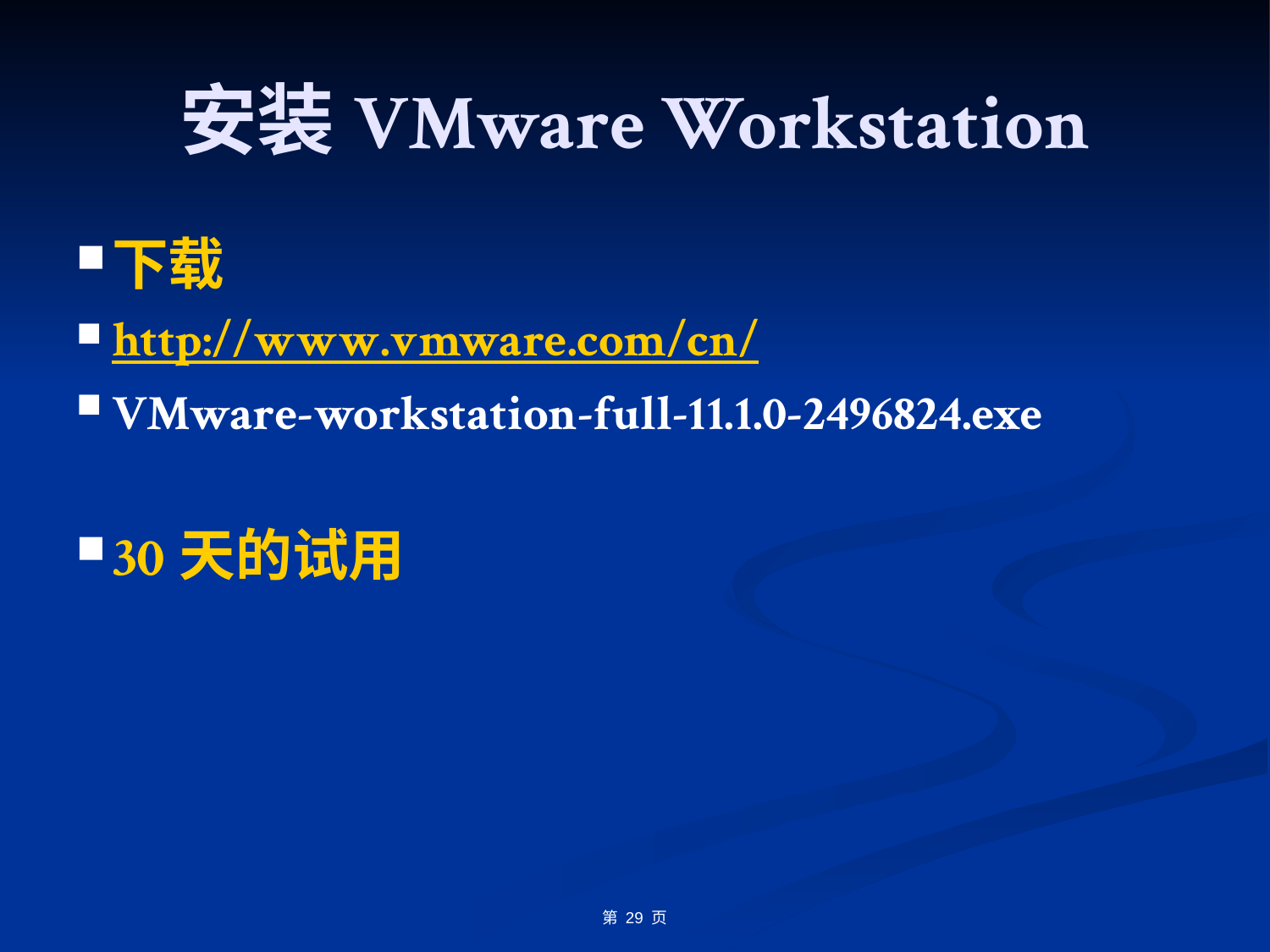

# 安装VMware Workstation
下载
http://www.vmware.com/cn/
VMware-workstation-full-11.1.0-2496824.exe

30天的试用
第 29 页